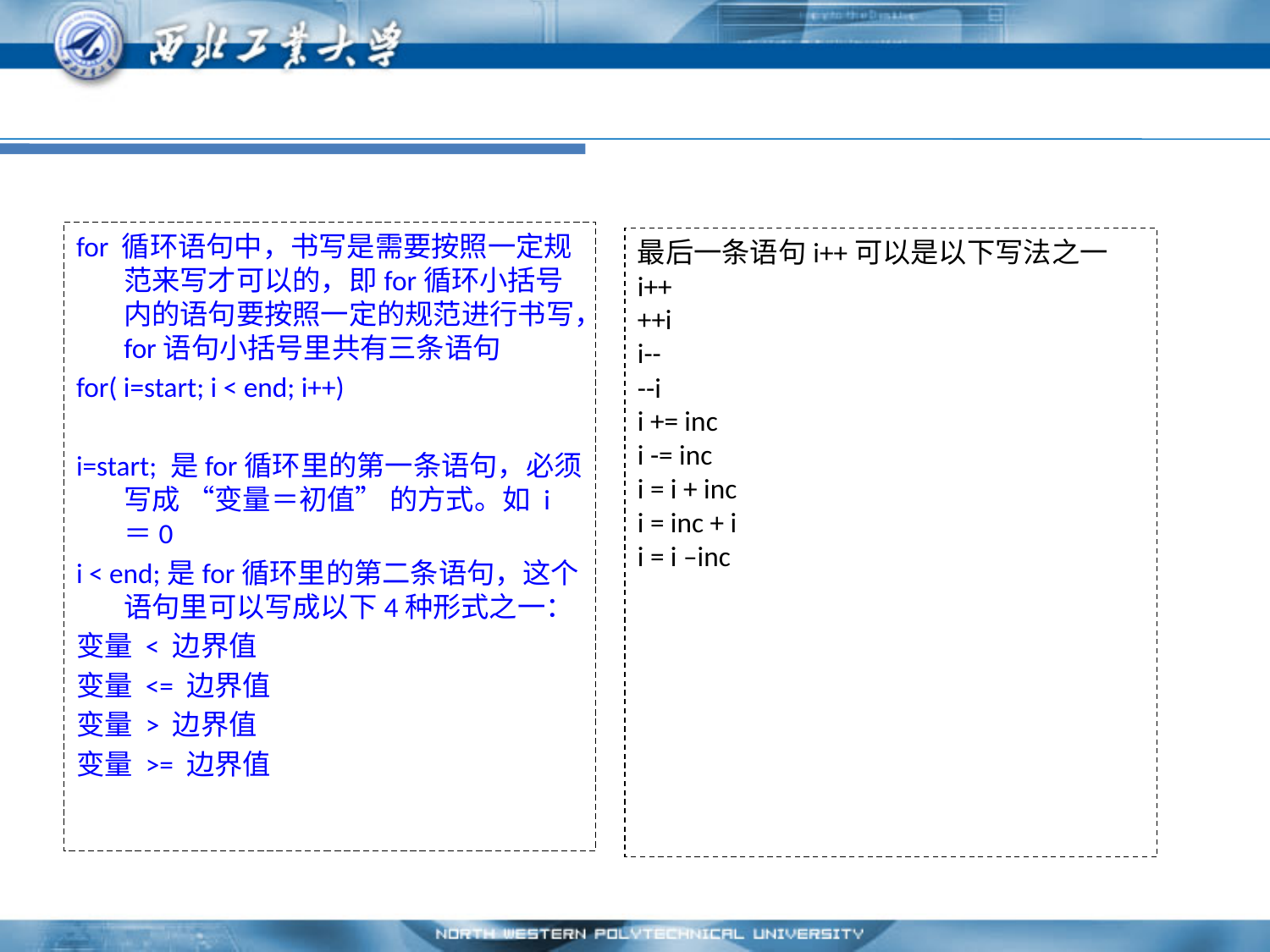

#
for 循环语句中，书写是需要按照一定规范来写才可以的，即for循环小括号内的语句要按照一定的规范进行书写，for语句小括号里共有三条语句
for( i=start; i < end; i++)

i=start; 是for循环里的第一条语句，必须写成 “变量＝初值” 的方式。如 i＝0
i < end;是for循环里的第二条语句，这个语句里可以写成以下4种形式之一：
变量 < 边界值
变量 <= 边界值
变量 > 边界值
变量 >= 边界值
最后一条语句i++可以是以下写法之一
i++
++i
i--
--i
i += inc
i -= inc
i = i + inc
i = inc + i
i = i –inc